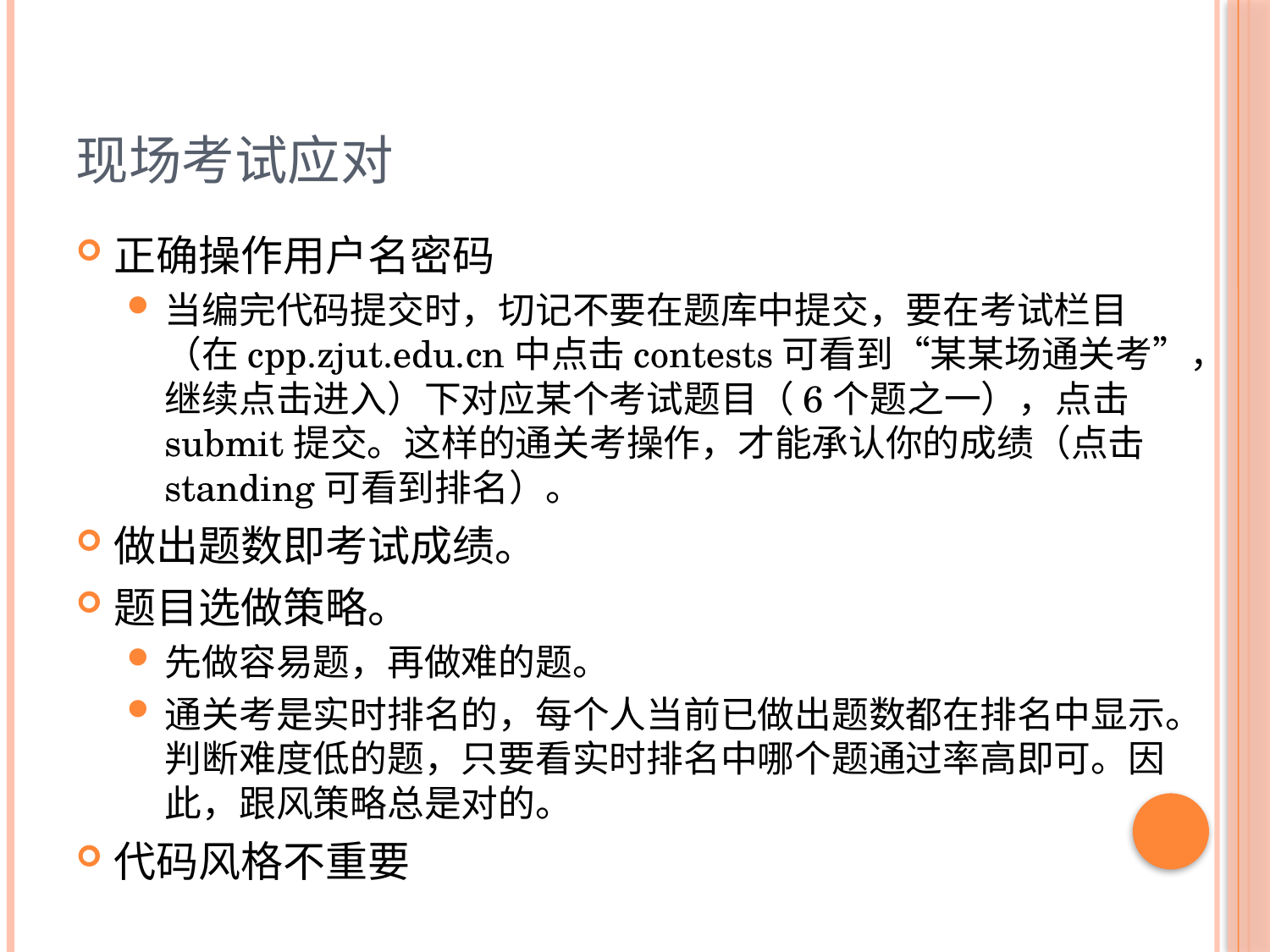

# 现场考试应对
正确操作用户名密码
当编完代码提交时，切记不要在题库中提交，要在考试栏目（在cpp.zjut.edu.cn中点击contests可看到“某某场通关考”，继续点击进入）下对应某个考试题目（6个题之一），点击submit提交。这样的通关考操作，才能承认你的成绩（点击standing可看到排名）。
做出题数即考试成绩。
题目选做策略。
先做容易题，再做难的题。
通关考是实时排名的，每个人当前已做出题数都在排名中显示。判断难度低的题，只要看实时排名中哪个题通过率高即可。因此，跟风策略总是对的。
代码风格不重要